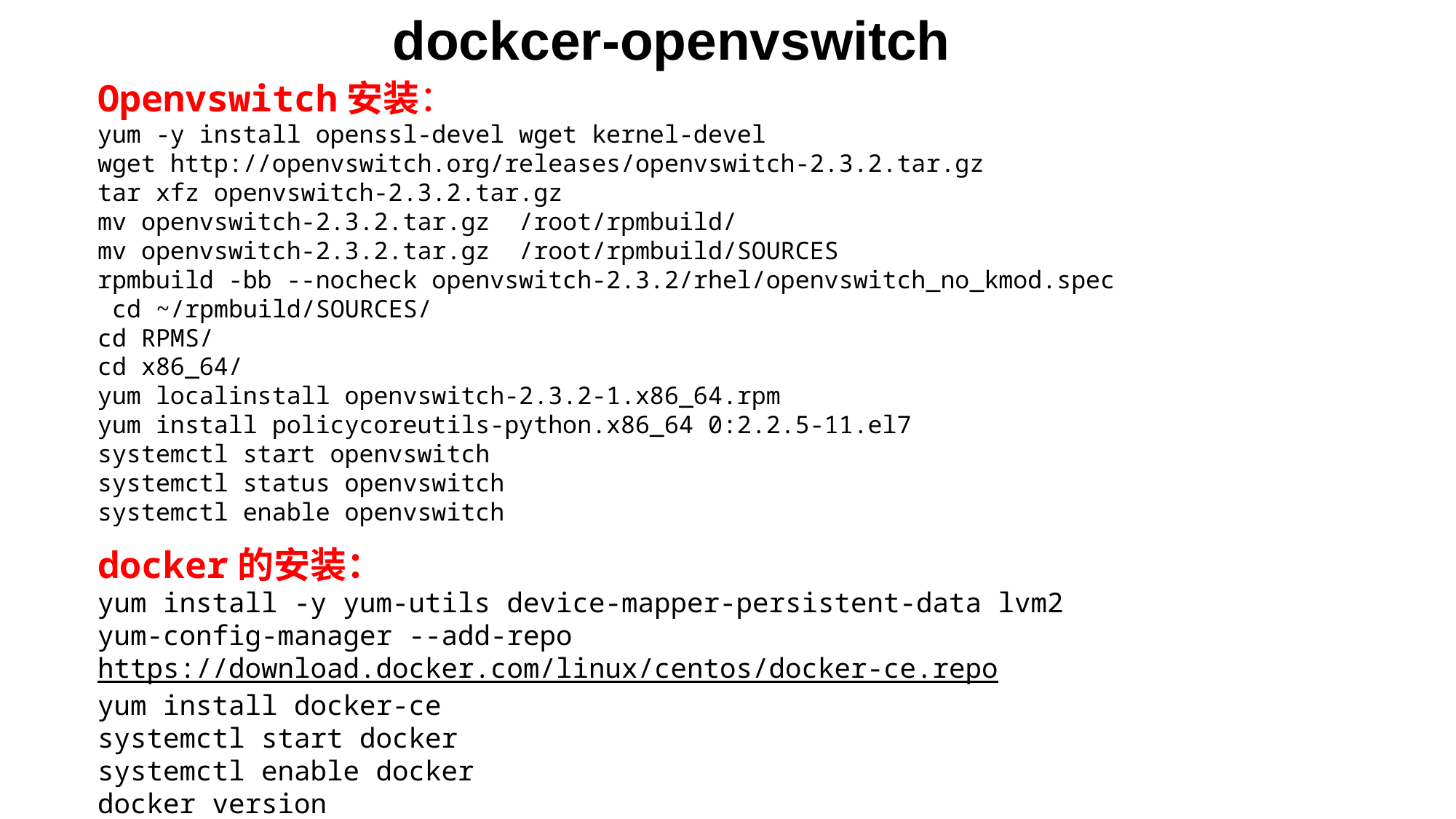

dockcer-openvswitch
Openvswitch安装：
yum -y install openssl-devel wget kernel-devel
wget http://openvswitch.org/releases/openvswitch-2.3.2.tar.gz
tar xfz openvswitch-2.3.2.tar.gz
mv openvswitch-2.3.2.tar.gz  /root/rpmbuild/
mv openvswitch-2.3.2.tar.gz  /root/rpmbuild/SOURCES
rpmbuild -bb --nocheck openvswitch-2.3.2/rhel/openvswitch_no_kmod.spec
 cd ~/rpmbuild/SOURCES/
cd RPMS/
cd x86_64/
yum localinstall openvswitch-2.3.2-1.x86_64.rpm
yum install policycoreutils-python.x86_64 0:2.2.5-11.el7
systemctl start openvswitch
systemctl status openvswitch
systemctl enable openvswitch
docker的安装：
yum install -y yum-utils device-mapper-persistent-data lvm2
yum-config-manager --add-repo https://download.docker.com/linux/centos/docker-ce.repo
yum install docker-ce
systemctl start docker
systemctl enable docker
docker version